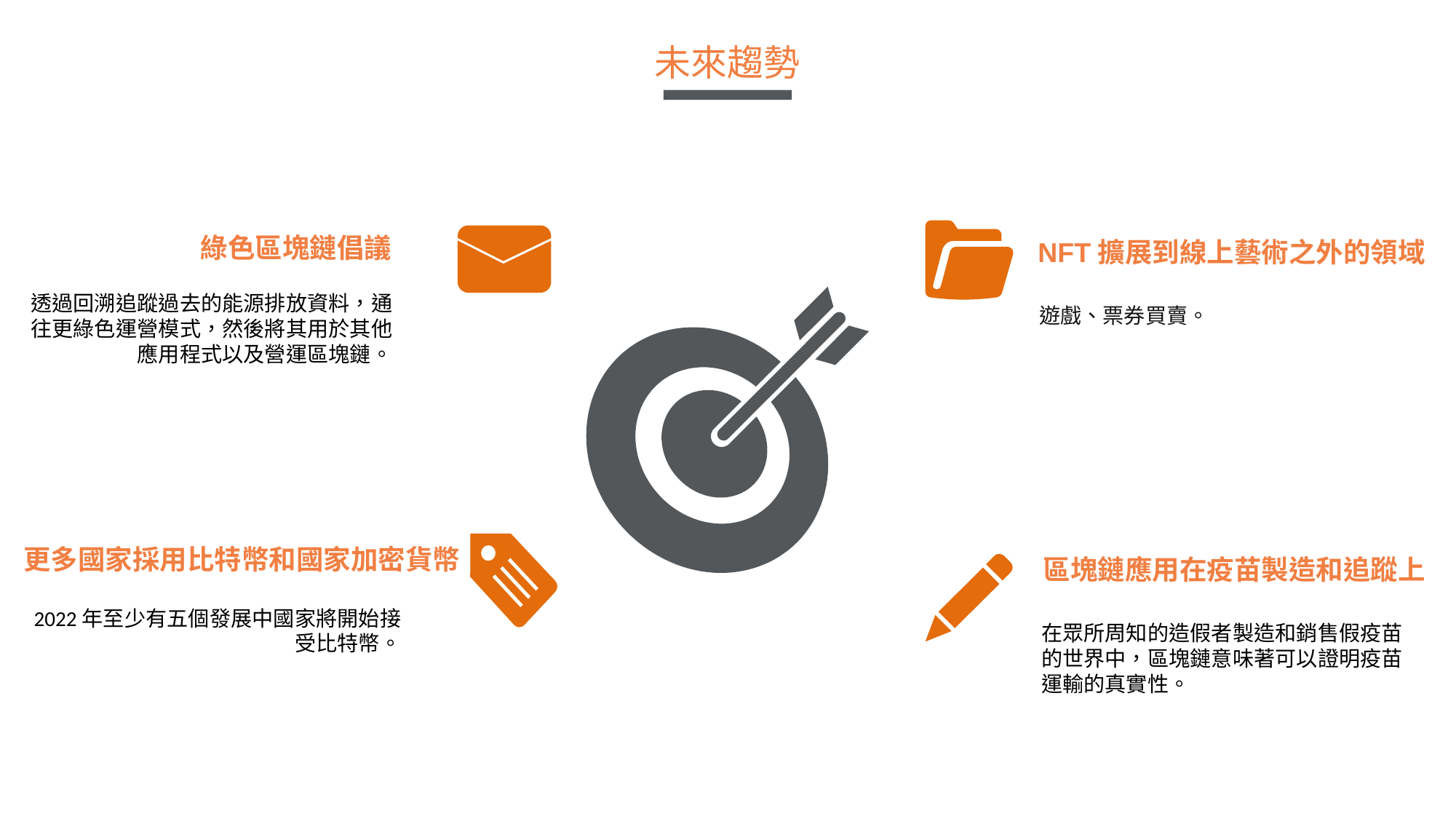

未來趨勢

綠色區塊鏈倡議

NFT擴展到線上藝術之外的領域
透過回溯追蹤過去的能源排放資料，通往更綠色運營模式，然後將其用於其他應用程式以及營運區塊鏈。

遊戲、票券買賣。

 更多國家採用比特幣和國家加密貨幣
區塊鏈應用在疫苗製造和追蹤上

2022年至少有五個發展中國家將開始接受比特幣。
在眾所周知的造假者製造和銷售假疫苗的世界中，區塊鏈意味著可以證明疫苗運輸的真實性。